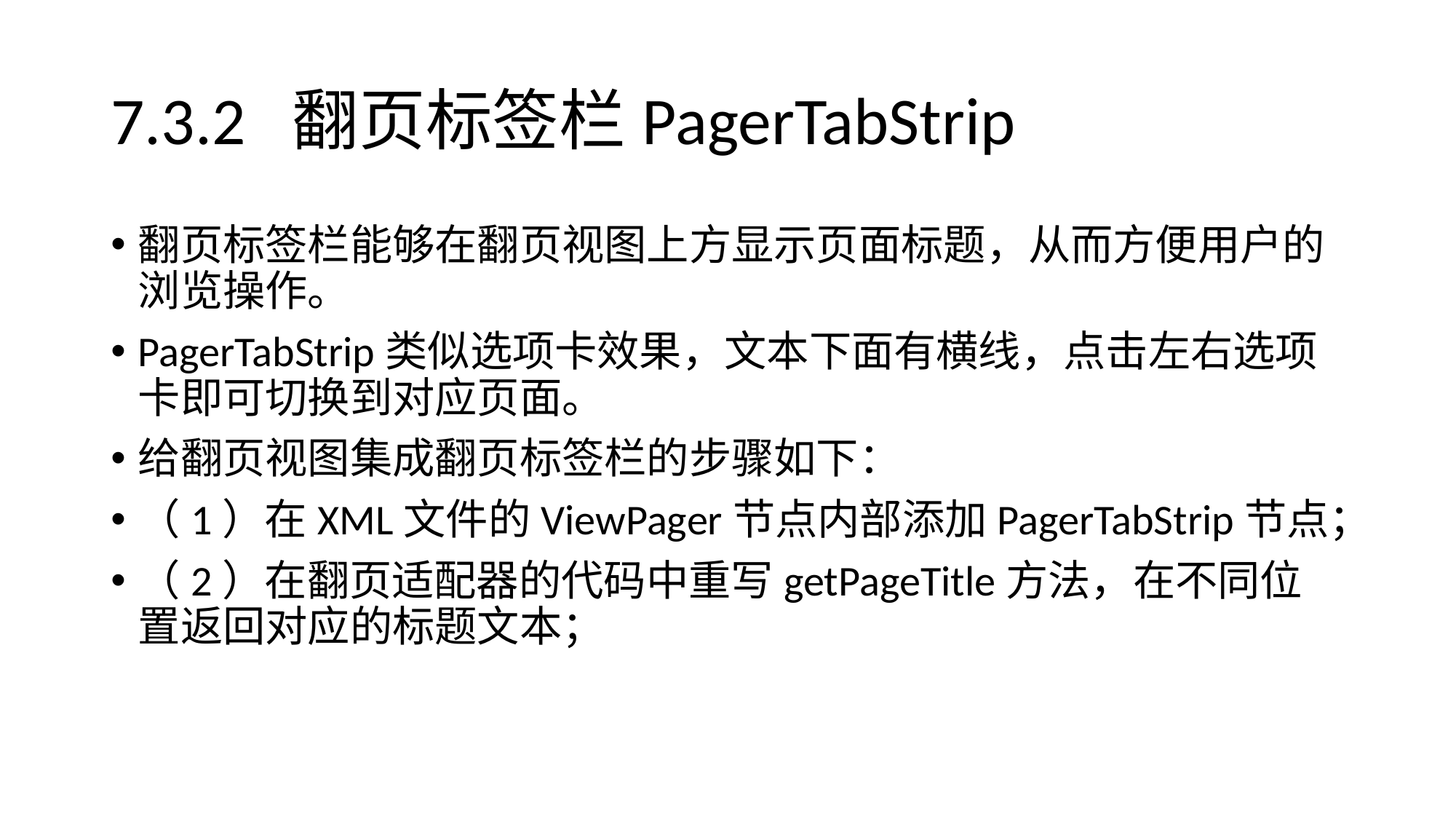

# 7.3.2  翻页标签栏PagerTabStrip
翻页标签栏能够在翻页视图上方显示页面标题，从而方便用户的浏览操作。
PagerTabStrip类似选项卡效果，文本下面有横线，点击左右选项卡即可切换到对应页面。
给翻页视图集成翻页标签栏的步骤如下：
（1）在XML文件的ViewPager节点内部添加PagerTabStrip节点；
（2）在翻页适配器的代码中重写getPageTitle方法，在不同位置返回对应的标题文本；